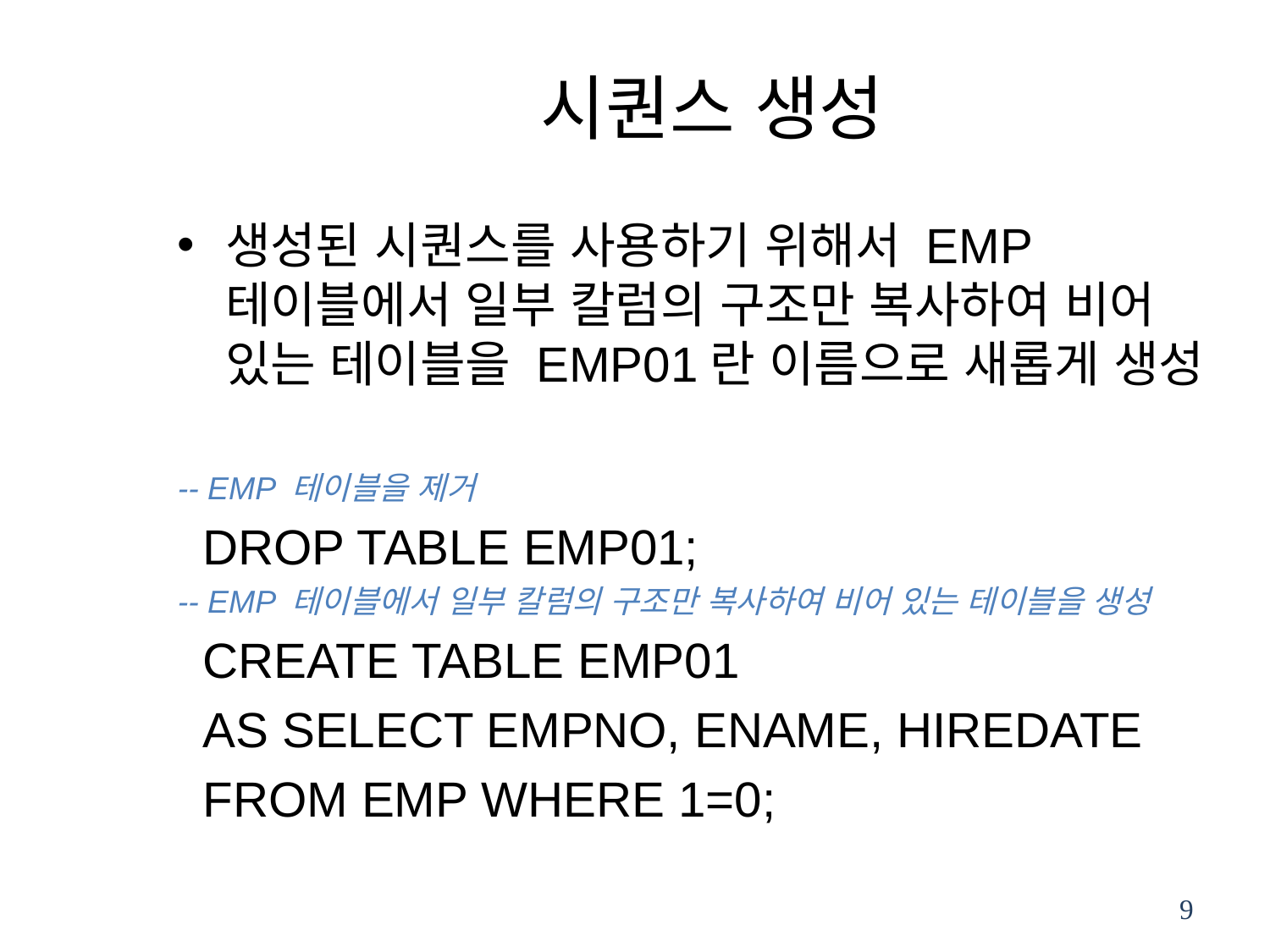

# 시퀀스 생성
생성된 시퀀스를 사용하기 위해서 EMP 테이블에서 일부 칼럼의 구조만 복사하여 비어 있는 테이블을 EMP01란 이름으로 새롭게 생성

-- EMP 테이블을 제거
DROP TABLE EMP01;
-- EMP 테이블에서 일부 칼럼의 구조만 복사하여 비어 있는 테이블을 생성
CREATE TABLE EMP01
AS SELECT EMPNO, ENAME, HIREDATE
FROM EMP WHERE 1=0;

9